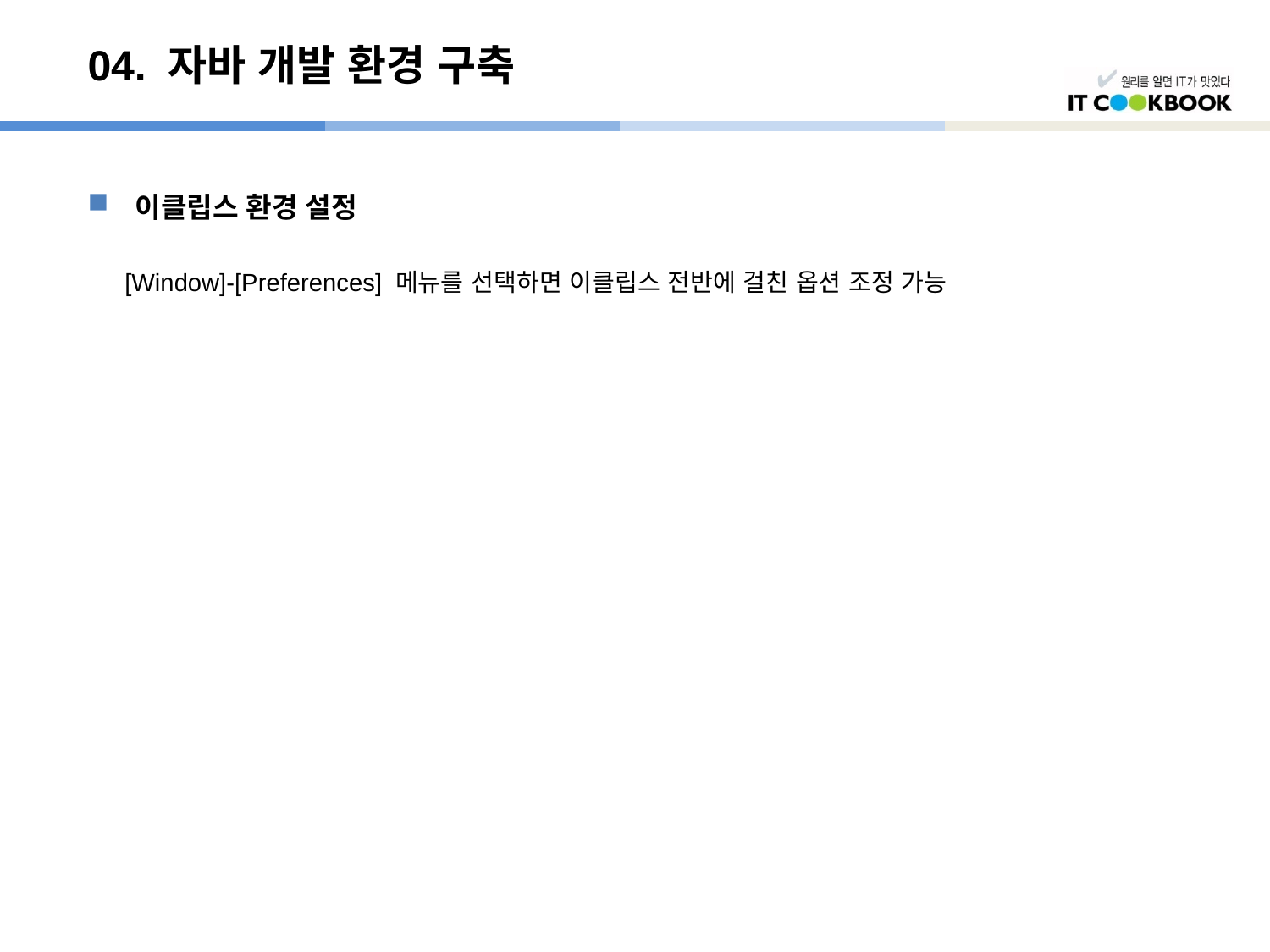

# 04. 자바 개발 환경 구축
이클립스 환경 설정
[Window]-[Preferences] 메뉴를 선택하면 이클립스 전반에 걸친 옵션 조정 가능